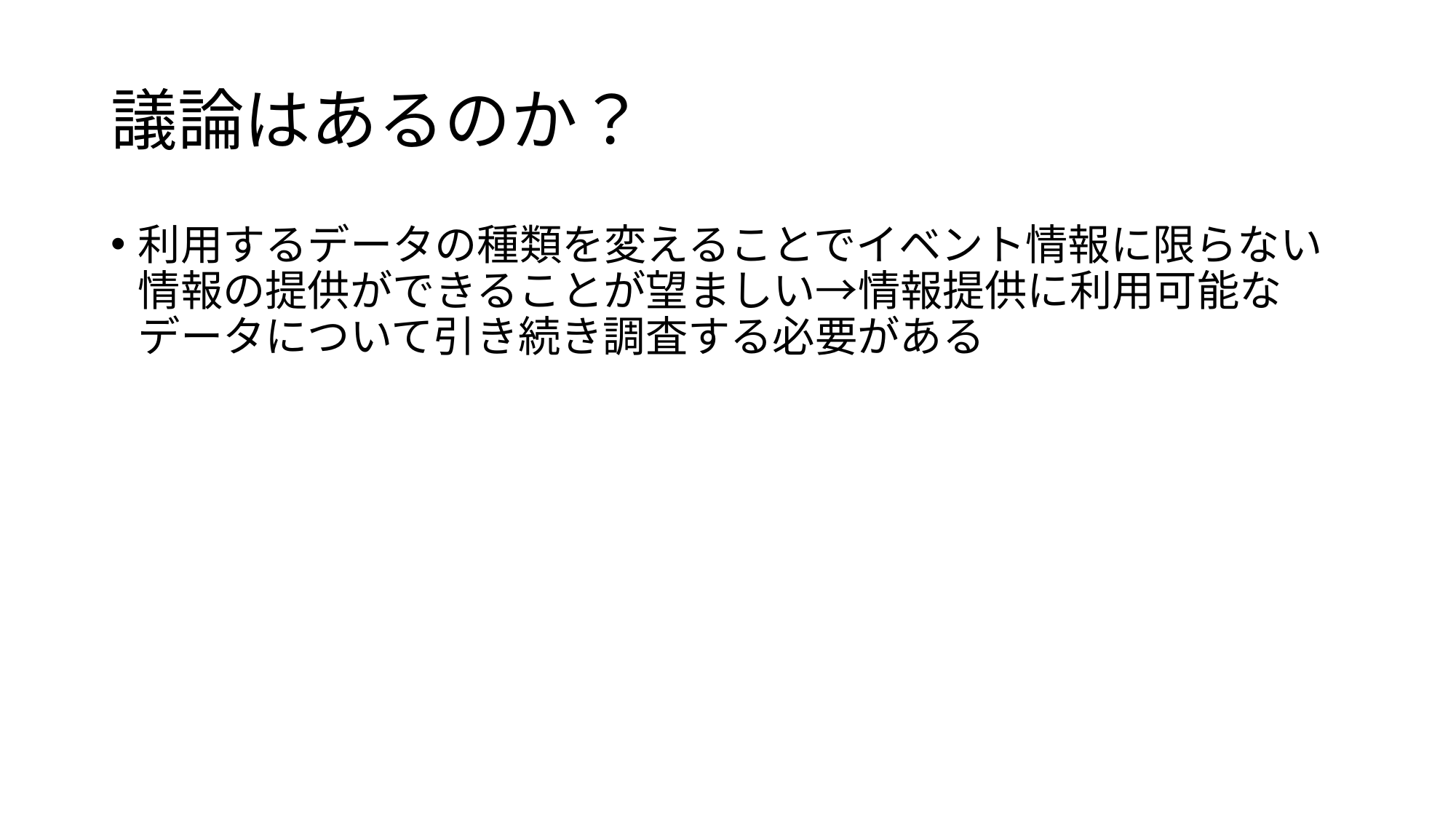

# 議論はあるのか？
利用するデータの種類を変えることでイベント情報に限らない情報の提供ができることが望ましい→情報提供に利用可能なデータについて引き続き調査する必要がある